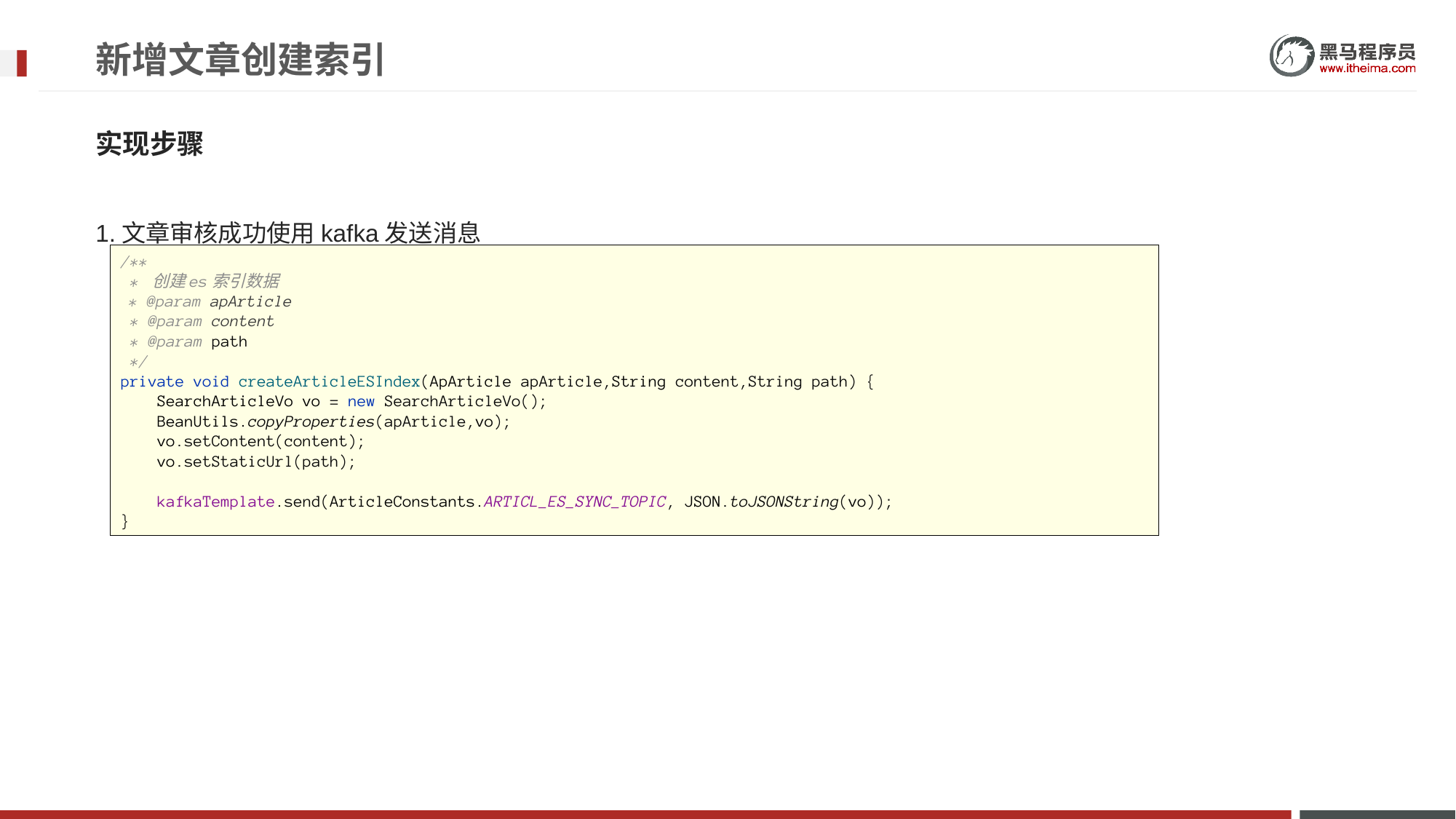

# 新增文章创建索引
实现步骤
1.文章审核成功使用kafka发送消息
/**
 * 创建es索引数据
 * @param apArticle
 * @param content
 * @param path
 */
private void createArticleESIndex(ApArticle apArticle,String content,String path) {
    SearchArticleVo vo = new SearchArticleVo();
    BeanUtils.copyProperties(apArticle,vo);
    vo.setContent(content);
    vo.setStaticUrl(path);
    kafkaTemplate.send(ArticleConstants.ARTICL_ES_SYNC_TOPIC, JSON.toJSONString(vo));
}